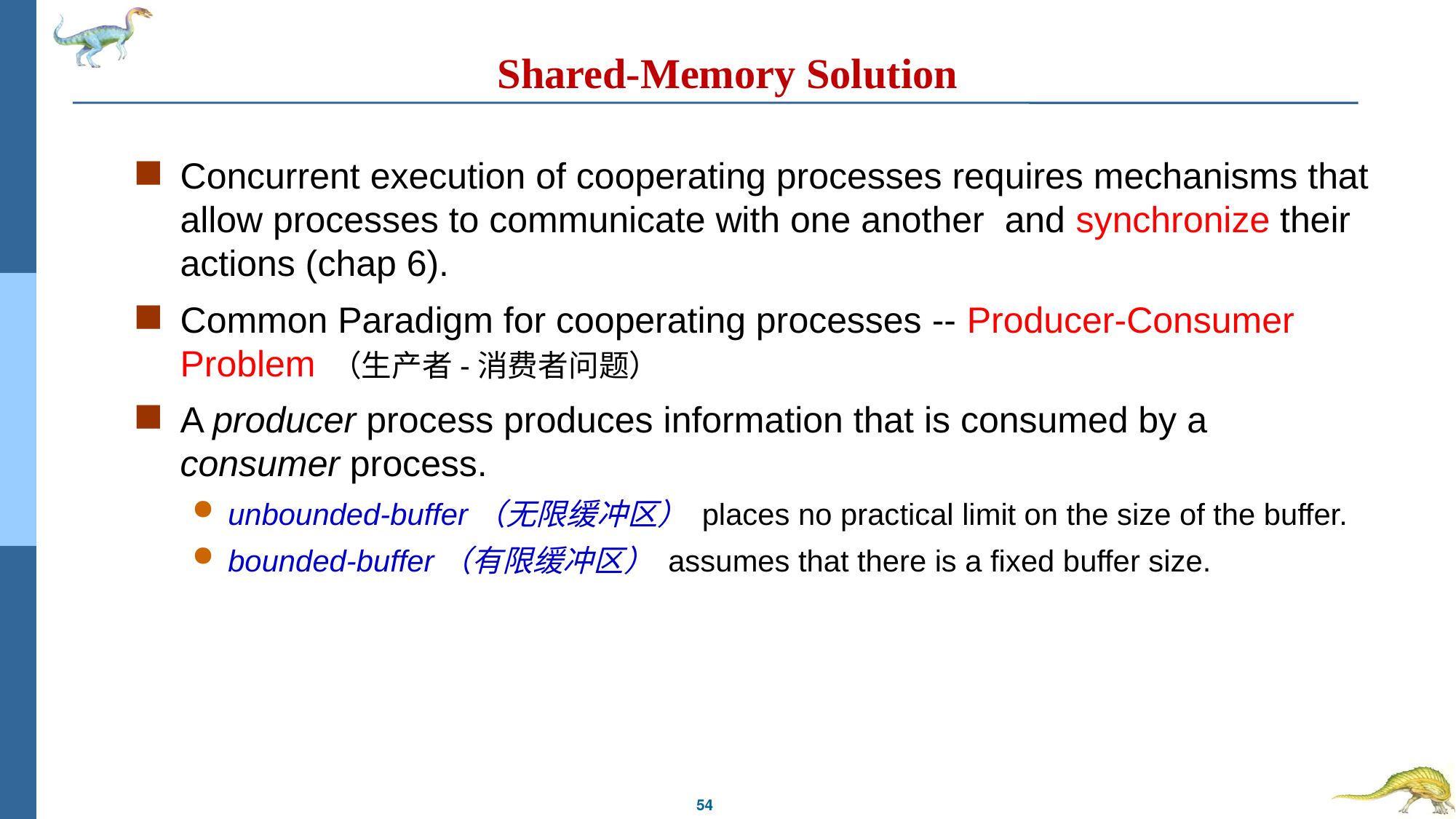

# Shared-Memory Solution
Concurrent execution of cooperating processes requires mechanisms that allow processes to communicate with one another  and synchronize their actions (chap 6).
Common Paradigm for cooperating processes -- Producer-Consumer Problem （生产者-消费者问题）
A producer process produces information that is consumed by a consumer process.
unbounded-buffer（无限缓冲区） places no practical limit on the size of the buffer.
bounded-buffer（有限缓冲区） assumes that there is a fixed buffer size.